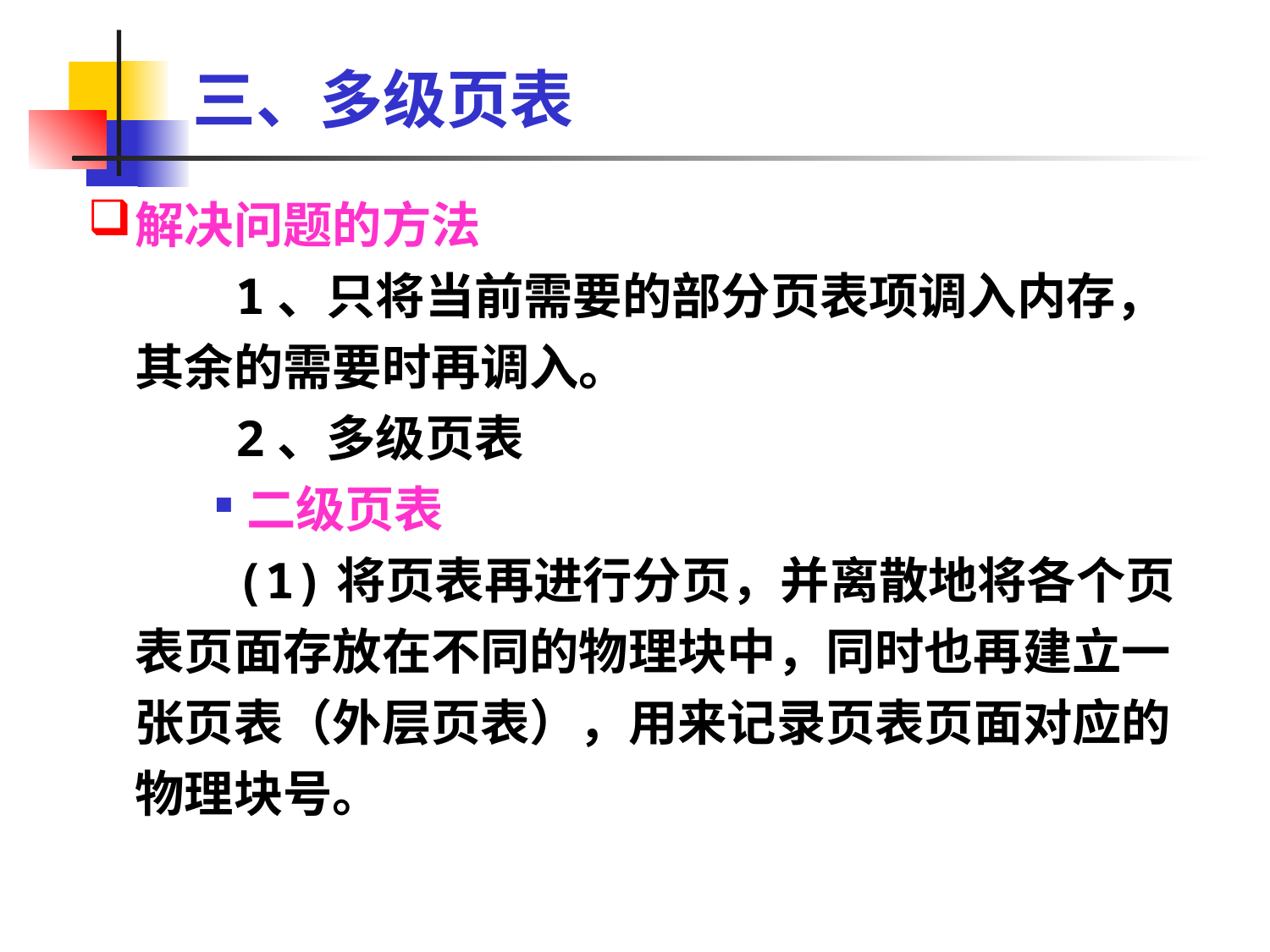

# 三、多级页表
解决问题的方法
     1、只将当前需要的部分页表项调入内存，其余的需要时再调入。
     2、多级页表
二级页表
     (1)将页表再进行分页，并离散地将各个页表页面存放在不同的物理块中，同时也再建立一张页表（外层页表），用来记录页表页面对应的物理块号。